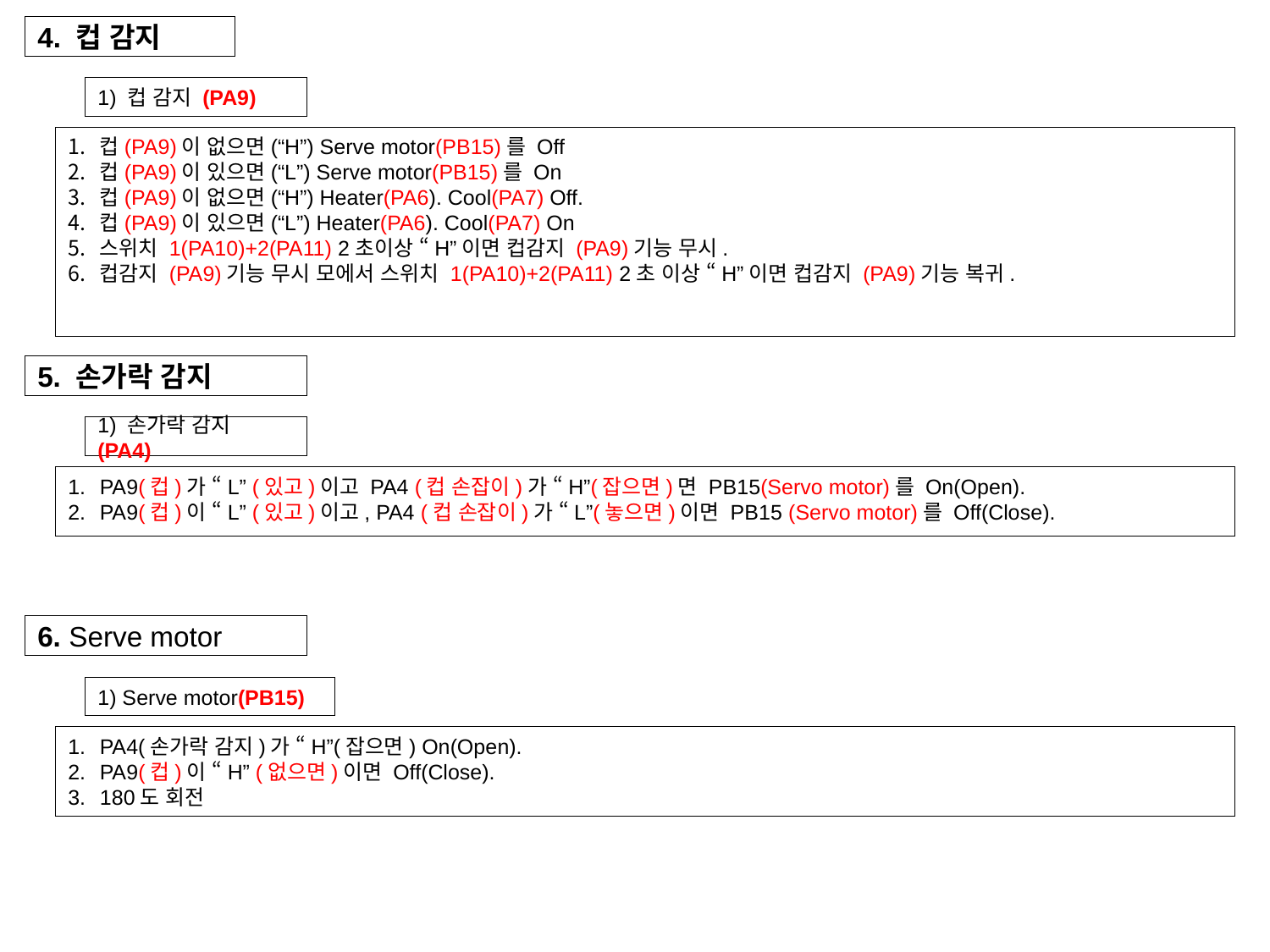

4. 컵 감지
1) 컵 감지 (PA9)
컵(PA9)이 없으면(“H”) Serve motor(PB15)를 Off
컵(PA9)이 있으면(“L”) Serve motor(PB15)를 On
컵(PA9)이 없으면(“H”) Heater(PA6). Cool(PA7) Off.
컵(PA9)이 있으면(“L”) Heater(PA6). Cool(PA7) On
스위치 1(PA10)+2(PA11) 2초이상 “H”이면 컵감지 (PA9)기능 무시.
컵감지 (PA9)기능 무시 모에서 스위치 1(PA10)+2(PA11) 2초 이상 “H”이면 컵감지 (PA9)기능 복귀.

5. 손가락 감지
1) 손가락 감지 (PA4)
PA9(컵)가 “L” (있고)이고 PA4 (컵 손잡이)가 “H”(잡으면)면 PB15(Servo motor)를 On(Open).
PA9(컵)이 “L” (있고)이고, PA4 (컵 손잡이)가 “L”(놓으면)이면 PB15 (Servo motor)를 Off(Close).

6. Serve motor
1) Serve motor(PB15)
PA4(손가락 감지)가 “H”(잡으면) On(Open).
PA9(컵)이 “H” (없으면)이면 Off(Close).
180도 회전